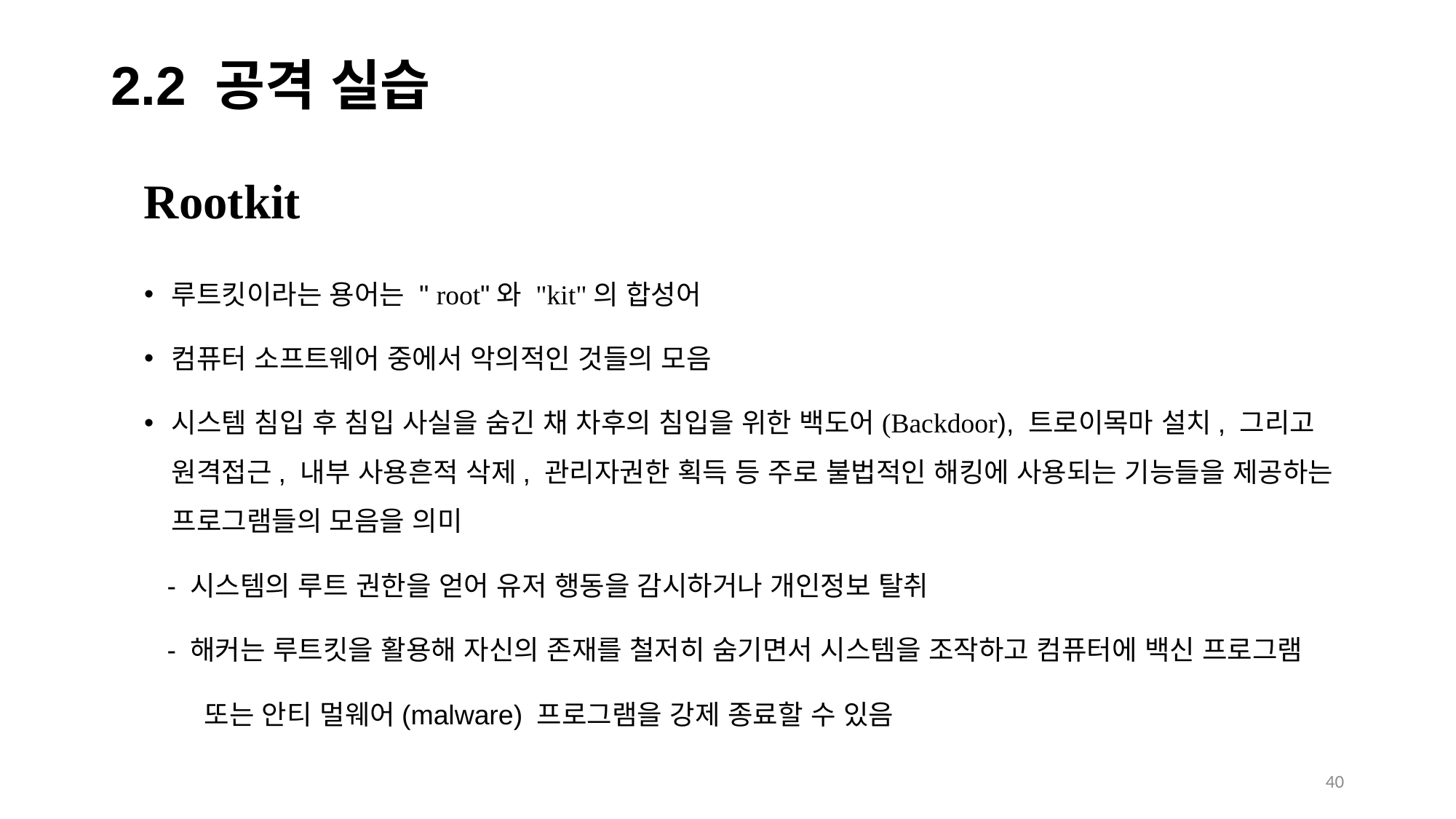

2.2 공격 실습
# Rootkit
루트킷이라는 용어는 " root"와 "kit"의 합성어
컴퓨터 소프트웨어 중에서 악의적인 것들의 모음
시스템 침입 후 침입 사실을 숨긴 채 차후의 침입을 위한 백도어(Backdoor), 트로이목마 설치, 그리고 원격접근, 내부 사용흔적 삭제, 관리자권한 획득 등 주로 불법적인 해킹에 사용되는 기능들을 제공하는 프로그램들의 모음을 의미
   - 시스템의 루트 권한을 얻어 유저 행동을 감시하거나 개인정보 탈취
   - 해커는 루트킷을 활용해 자신의 존재를 철저히 숨기면서 시스템을 조작하고 컴퓨터에 백신 프로그램
       또는 안티 멀웨어(malware) 프로그램을 강제 종료할 수 있음

40